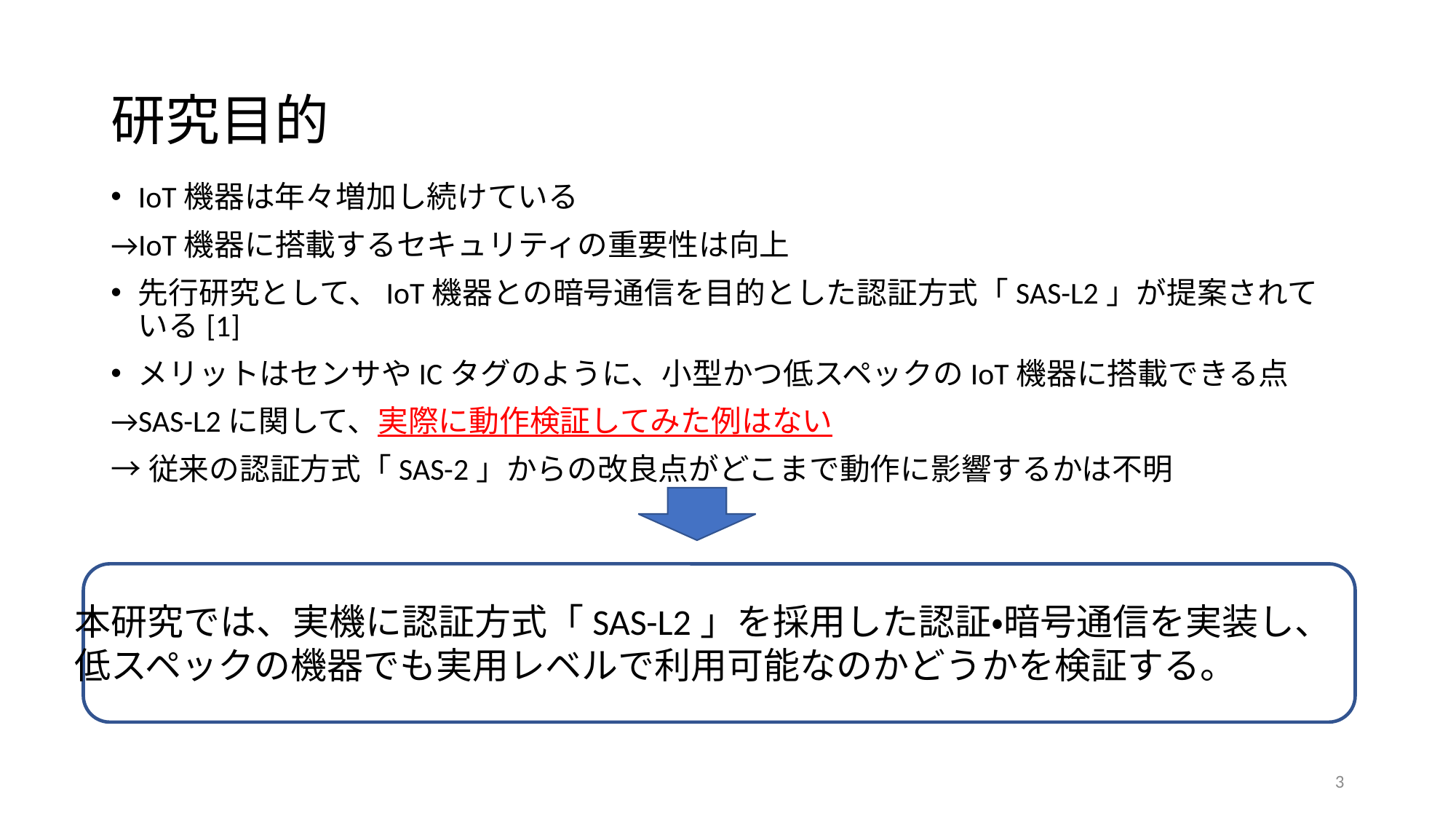

# 研究目的
IoT機器は年々増加し続けている
→IoT機器に搭載するセキュリティの重要性は向上
先行研究として、IoT機器との暗号通信を目的とした認証方式「SAS-L2」が提案されている[1]
メリットはセンサやICタグのように、小型かつ低スペックのIoT機器に搭載できる点
→SAS-L2に関して、実際に動作検証してみた例はない
→従来の認証方式「SAS-2」からの改良点がどこまで動作に影響するかは不明

本研究では、実機に認証方式「SAS-L2」を採用した認証・暗号通信を実装し、
低スペックの機器でも実用レベルで利用可能なのかどうかを検証する。
3